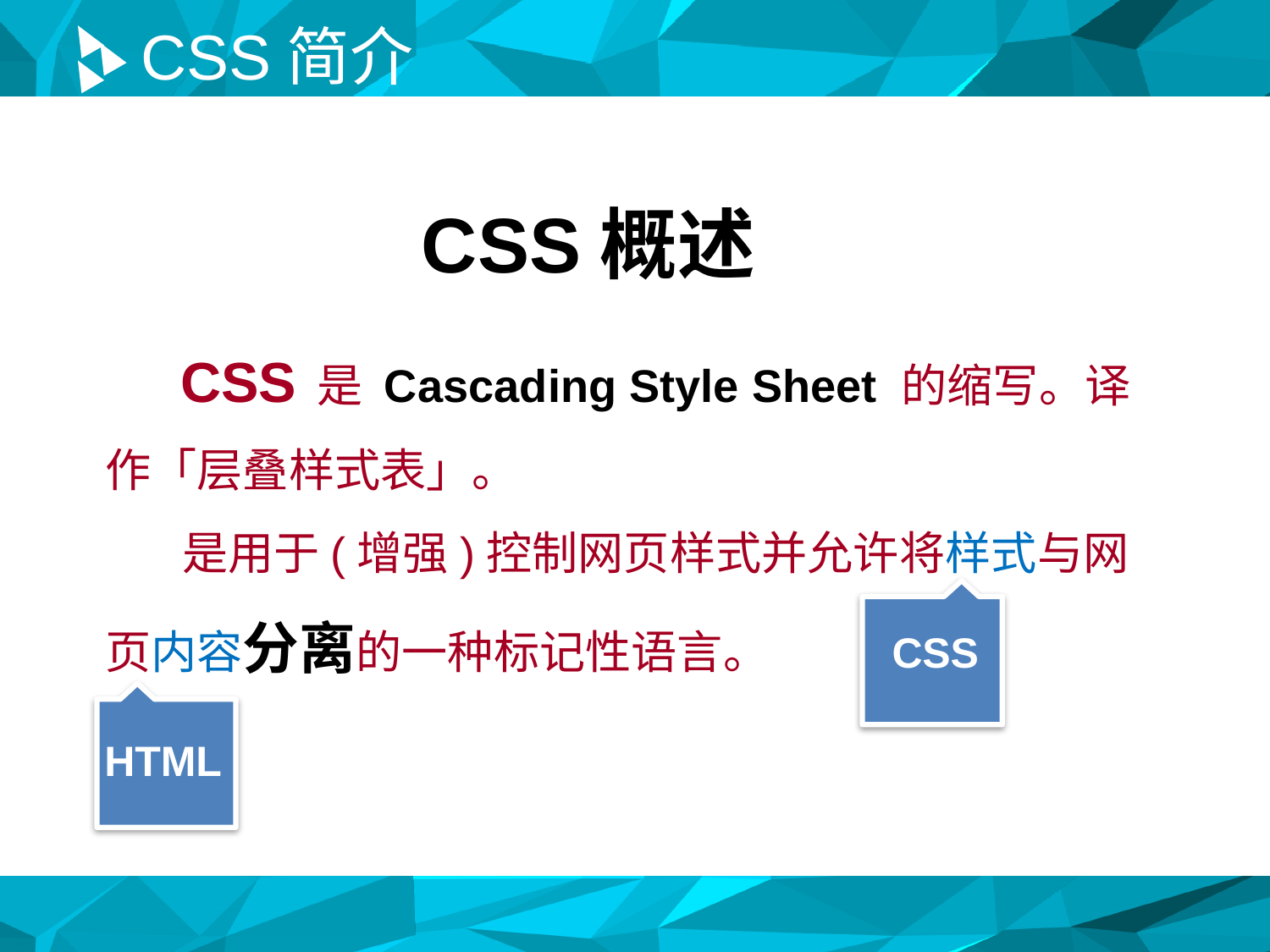

CSS简介
CSS概述
       CSS 是 Cascading Style Sheet 的缩写。译作「层叠样式表」。
       是用于(增强)控制网页样式并允许将样式与网页内容分离的一种标记性语言。

CSS

HTML